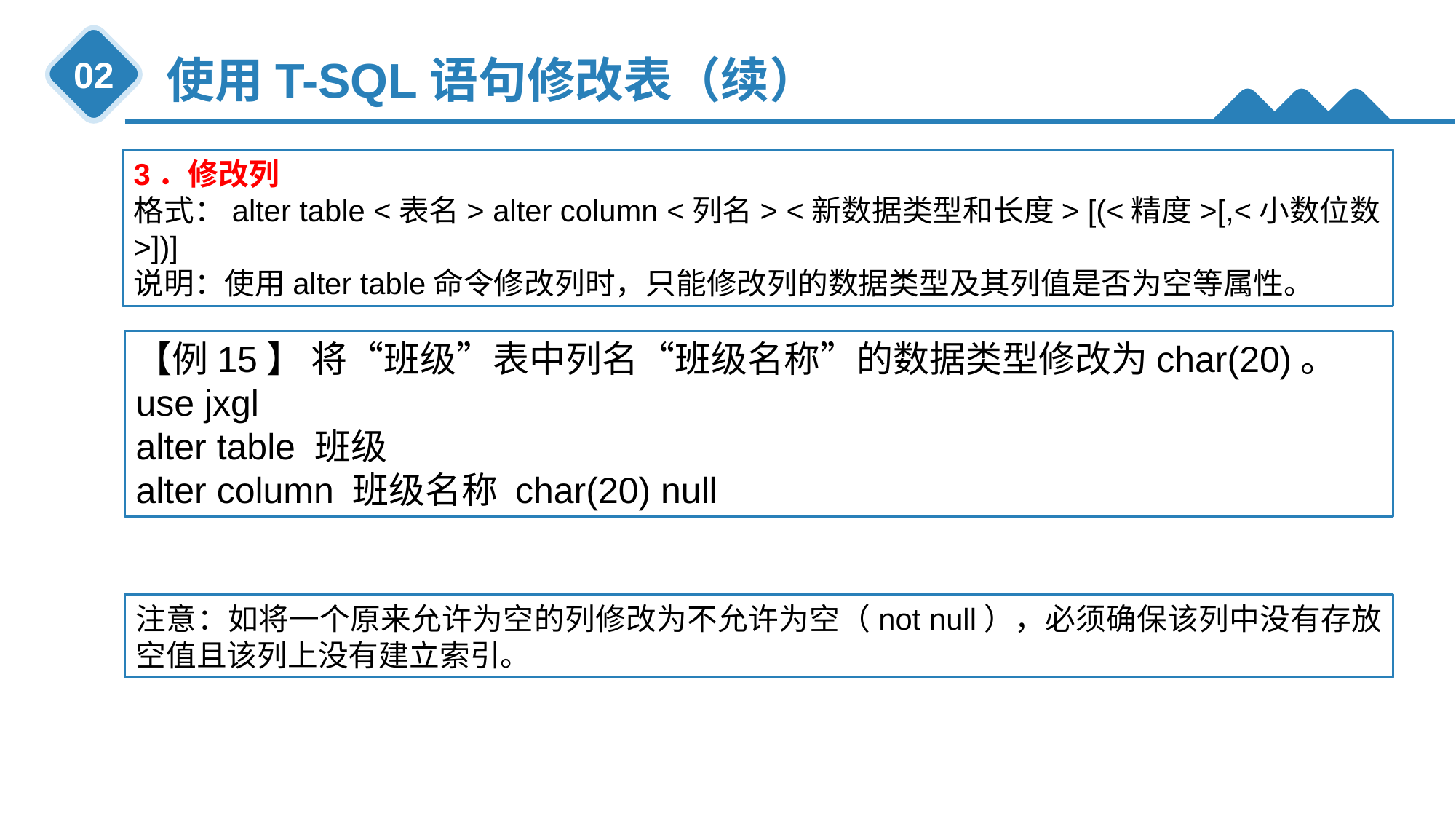

使用T-SQL语句修改表（续）
02
01

3．修改列
格式：alter table <表名> alter column <列名> <新数据类型和长度> [(<精度>[,<小数位数>])]
说明：使用alter table命令修改列时，只能修改列的数据类型及其列值是否为空等属性。
【例15】 将“班级”表中列名“班级名称”的数据类型修改为char(20)。
use jxgl
alter table 班级
alter column 班级名称 char(20) null
注意：如将一个原来允许为空的列修改为不允许为空（not null），必须确保该列中没有存放空值且该列上没有建立索引。